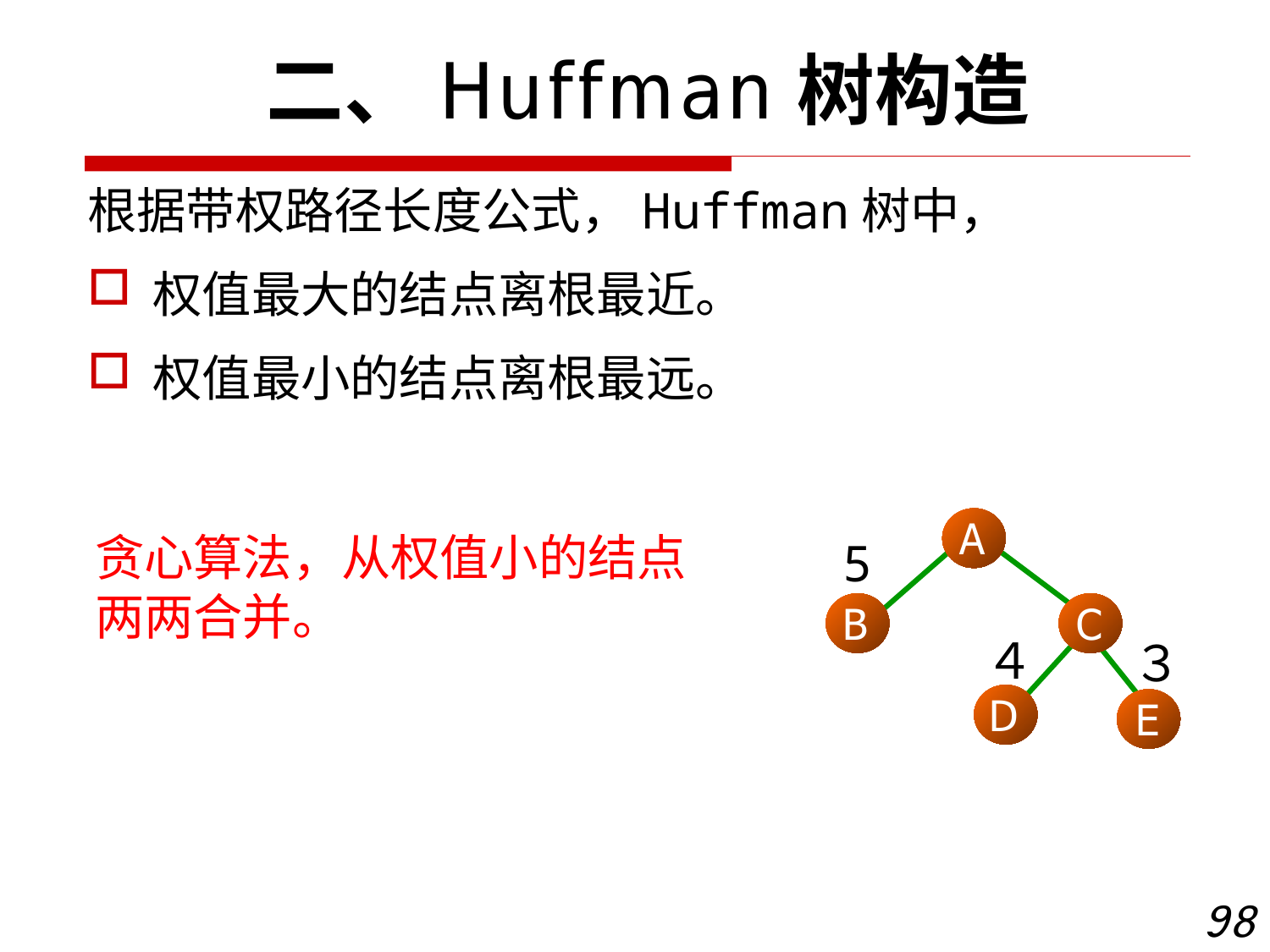

二、Huffman树构造
根据带权路径长度公式，Huffman树中，
权值最大的结点离根最近。
权值最小的结点离根最远。
A
5

B
C
４
３

D
E
贪心算法，从权值小的结点两两合并。
98